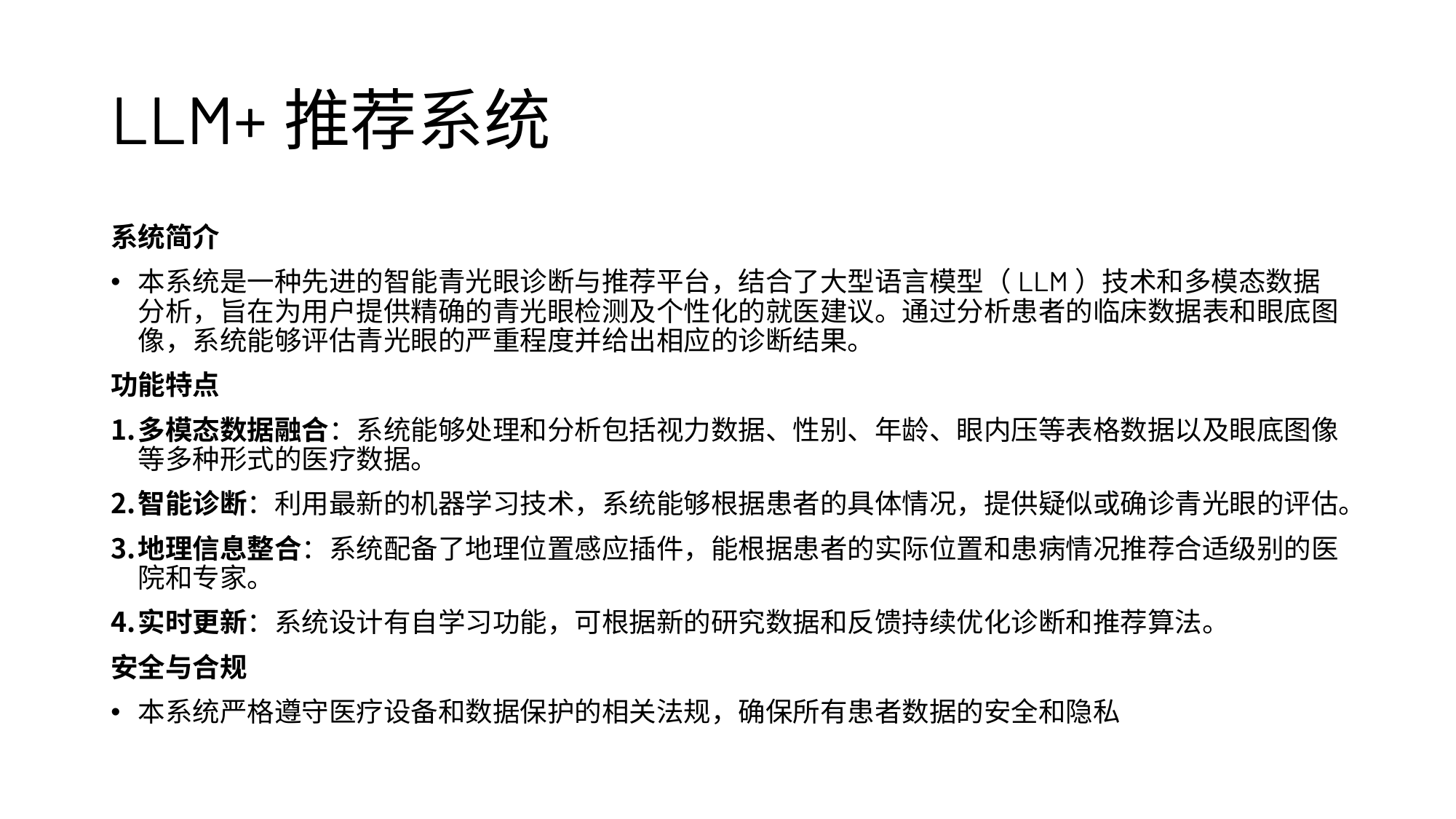

# LLM+推荐系统
系统简介
本系统是一种先进的智能青光眼诊断与推荐平台，结合了大型语言模型（LLM）技术和多模态数据分析，旨在为用户提供精确的青光眼检测及个性化的就医建议。通过分析患者的临床数据表和眼底图像，系统能够评估青光眼的严重程度并给出相应的诊断结果。
功能特点
多模态数据融合：系统能够处理和分析包括视力数据、性别、年龄、眼内压等表格数据以及眼底图像等多种形式的医疗数据。
智能诊断：利用最新的机器学习技术，系统能够根据患者的具体情况，提供疑似或确诊青光眼的评估。
地理信息整合：系统配备了地理位置感应插件，能根据患者的实际位置和患病情况推荐合适级别的医院和专家。
实时更新：系统设计有自学习功能，可根据新的研究数据和反馈持续优化诊断和推荐算法。
安全与合规
本系统严格遵守医疗设备和数据保护的相关法规，确保所有患者数据的安全和隐私